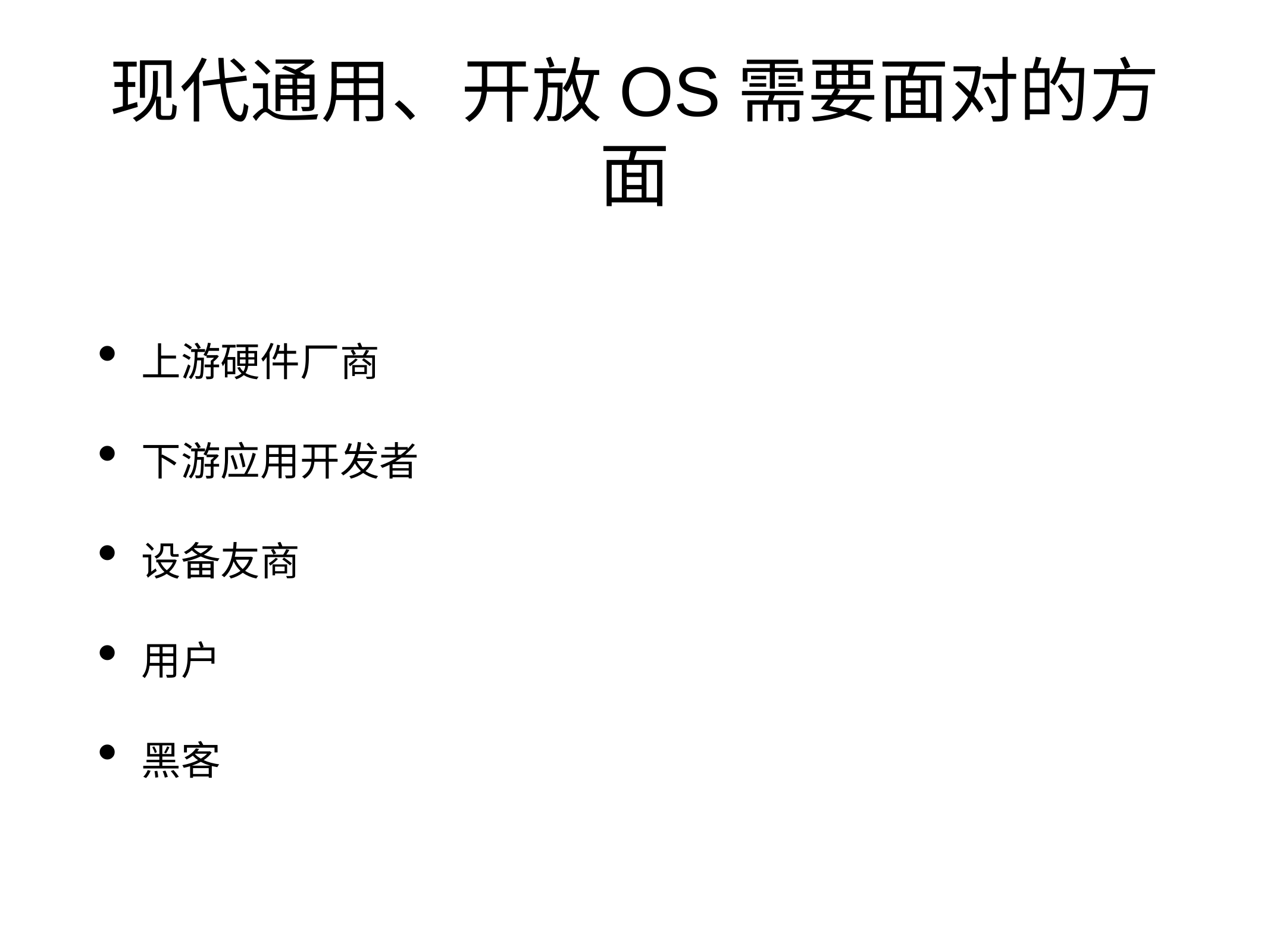

# 现代通用、开放OS需要面对的方面
上游硬件厂商
下游应用开发者
设备友商
用户
黑客